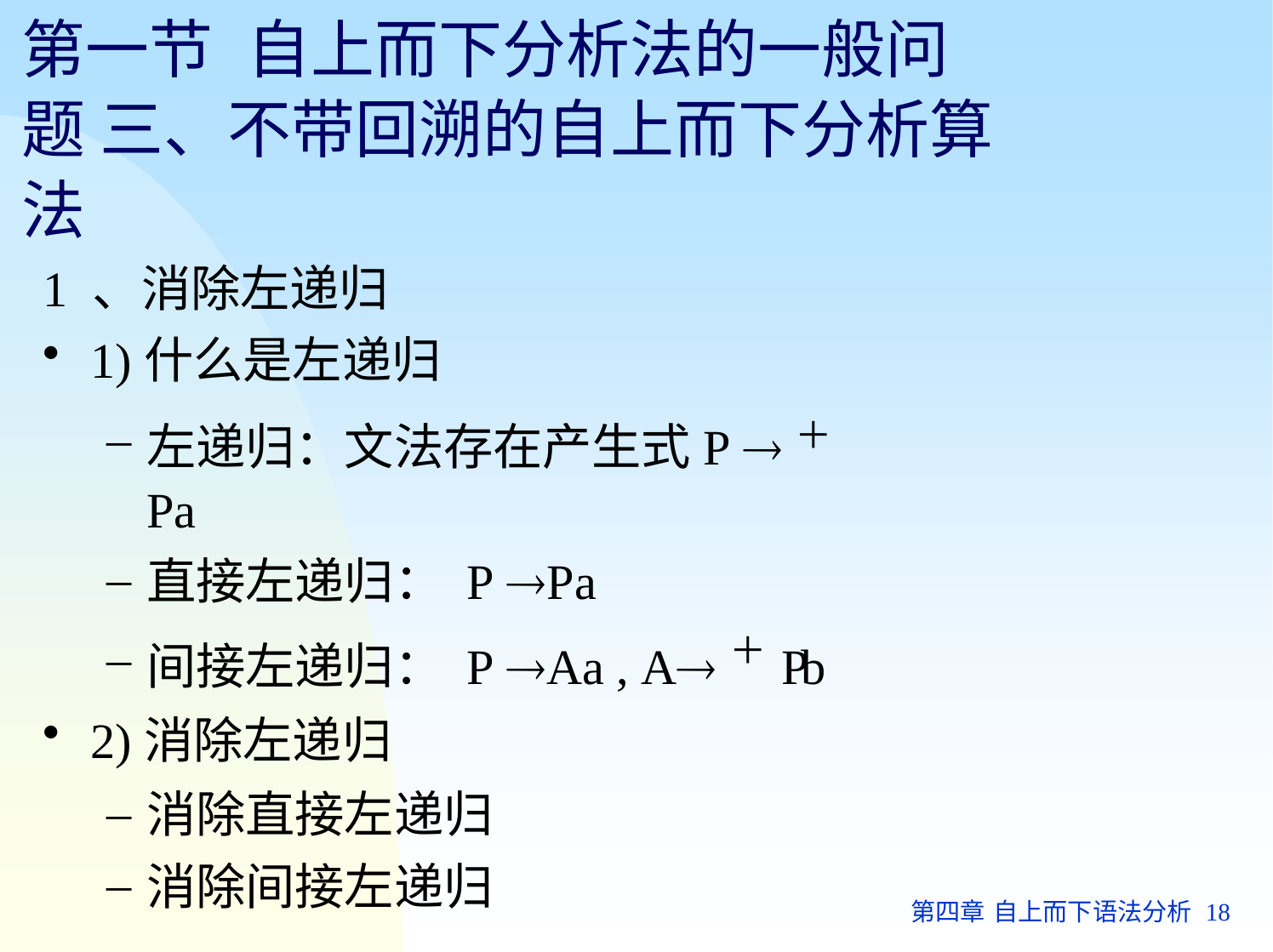

# 第一节	自上而下分析法的一般问题 三、不带回溯的自上而下分析算法
1 、消除左递归
1)什么是左递归
左递归：文法存在产生式P →＋ Pa
直接左递归： P →Pa
间接左递归： P →Aa , A→＋Pb
2)消除左递归
消除直接左递归
消除间接左递归
第四章 自上而下语法分析 18